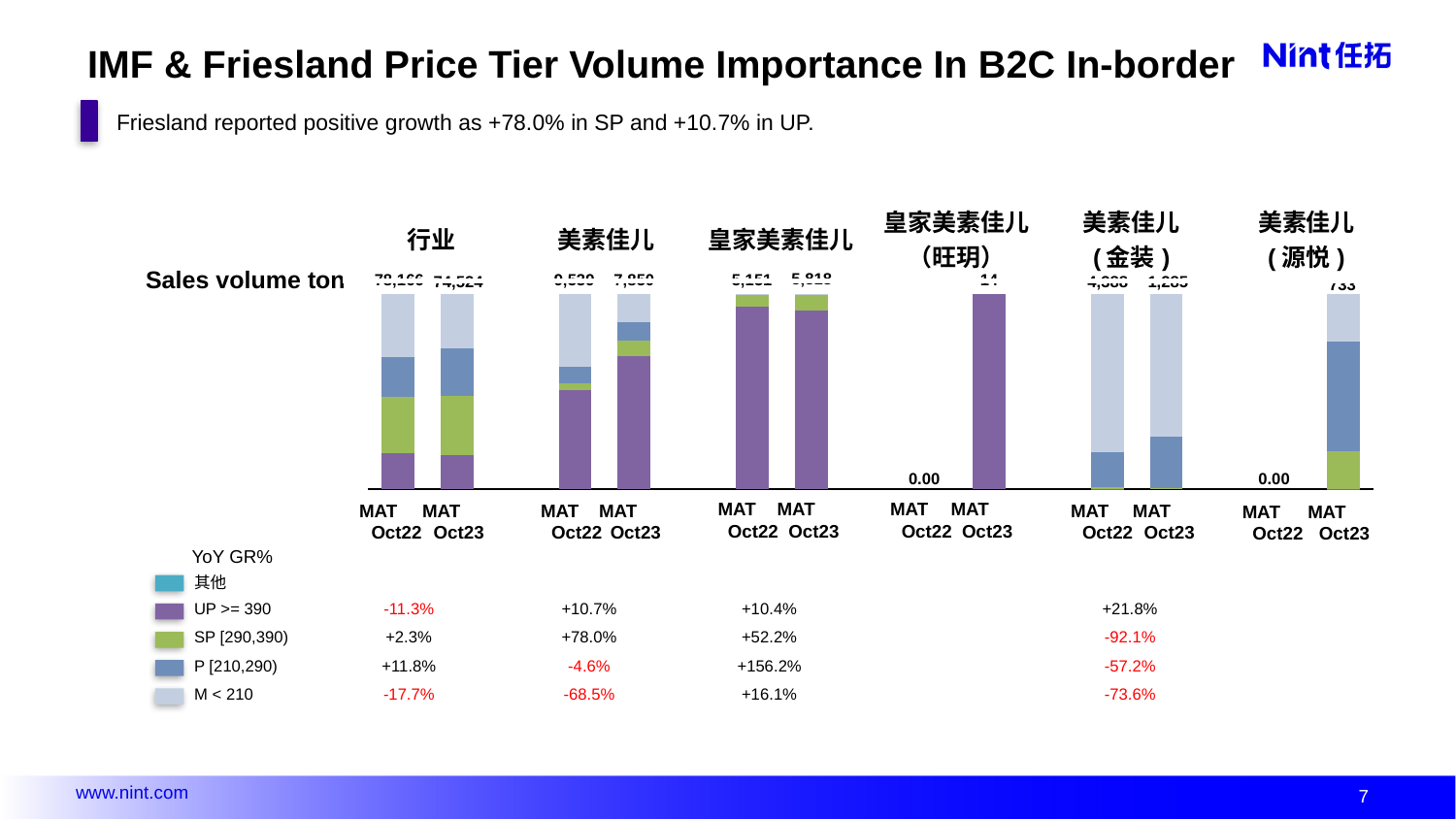

# IMF & Friesland Price Tier Volume Importance In B2C In-border
Friesland reported positive growth as +78.0% in SP and +10.7% in UP.
| 行业 | 美素佳儿 | 皇家美素佳儿 | 皇家美素佳儿 （旺玥） | 美素佳儿 (金装) | 美素佳儿 (源悦) |
| --- | --- | --- | --- | --- | --- |
Sales volume ton
5,818
9,539
7,850
5,151
78,166
14
74,524
1,285
4,388
733

### Chart

| Category | 系列1 | 系列2 | 系列3 | 系列4 | 系列5 |
|---|---|---|---|---|---|
| 1 | 0.0 | 18.46 | 28.65 | 20.72 | 32.17 |
| 2 | 0.0 | 17.18 | 30.75 | 24.29 | 27.78 |
| 3 | None | None | None | None | None |
| 4 | 0.0 | 50.69 | 3.67 | 8.26 | 37.38 |
| 5 | 0.0 | 68.17 | 7.93 | 9.58 | 14.32 |
| 6 | None | None | None | None | None |
| 7 | 0.0 | 93.82 | 6.11 | 0.02 | 0.05 |
| 8 | 0.0 | 91.67 | 8.23 | 0.04 | 0.06 |
| 9 | None | None | None | None | None |
| 10 | None | None | None | None | None |
| 11 | 0.0 | 100.0 | 0.0 | 0.0 | 0.0 |
| 12 | None | None | None | None | None |
| 13 | 0.0 | 0.08 | 0.8 | 17.93 | 81.19 |
| 14 | 0.0 | 0.32 | 0.22 | 26.24 | 73.23 |
| 15 | None | None | None | None | None |
| 16 | None | None | None | None | None |
| 17 | 0.0 | 0.07 | 19.22 | 56.2 | 24.5 |
0.00
0.00
MAT
Oct22
MAT
Oct23
MAT
Oct22
MAT
Oct23
MAT
Oct22
MAT
Oct23
MAT
Oct22
MAT
Oct23
MAT
Oct22
MAT
Oct23
MAT
Oct22
MAT
Oct23
YoY GR%
| 其他 |  |  |  |  |  |  |
| --- | --- | --- | --- | --- | --- | --- |
| UP >= 390 | -11.3% | +10.7% | +10.4% |  | +21.8% |  |
| SP [290,390) | +2.3% | +78.0% | +52.2% |  | -92.1% |  |
| P [210,290) | +11.8% | -4.6% | +156.2% |  | -57.2% |  |
| M < 210 | -17.7% | -68.5% | +16.1% |  | -73.6% |  |